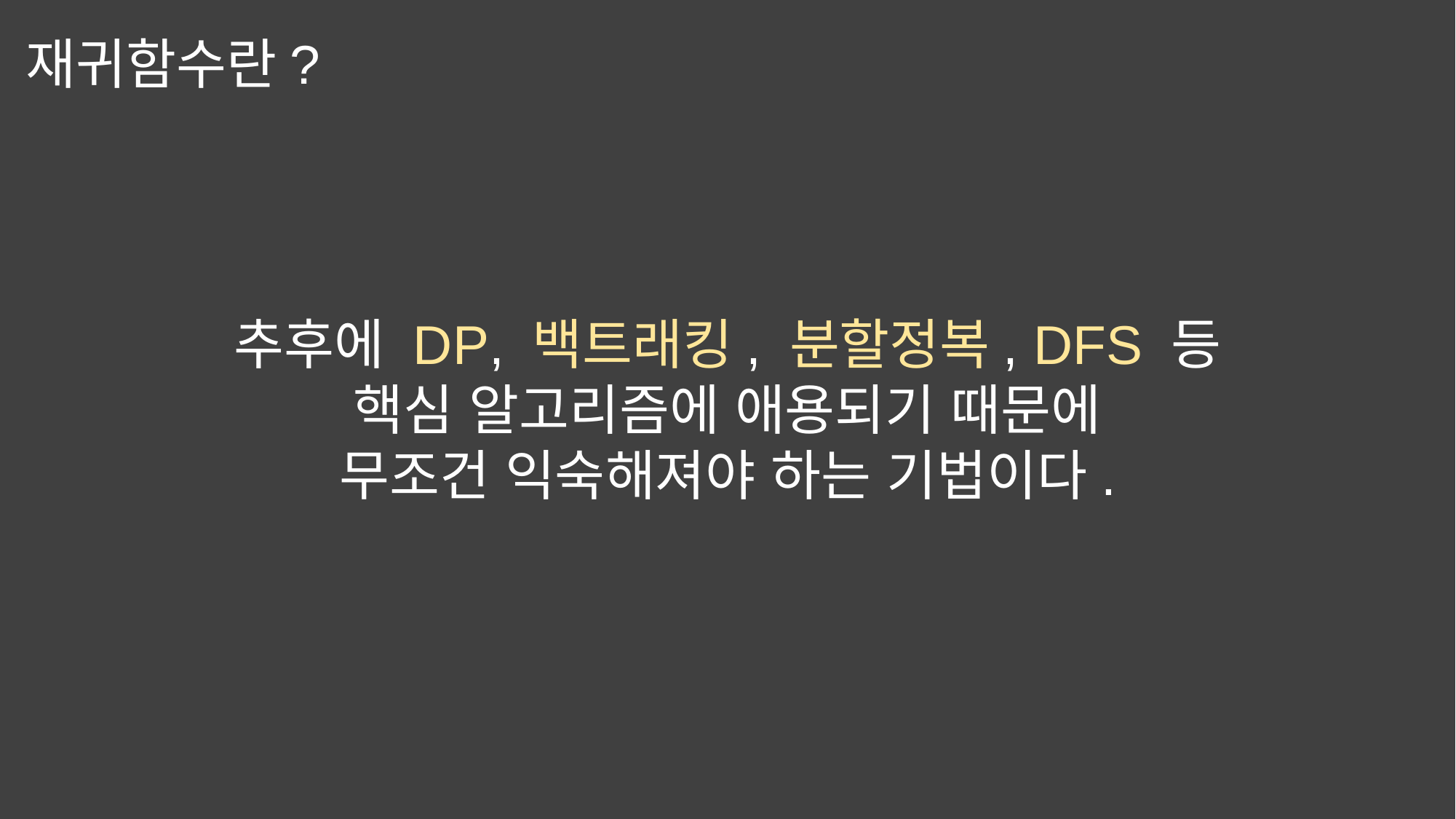

재귀함수란?
추후에 DP, 백트래킹, 분할정복, DFS 등
핵심 알고리즘에 애용되기 때문에
무조건 익숙해져야 하는 기법이다.